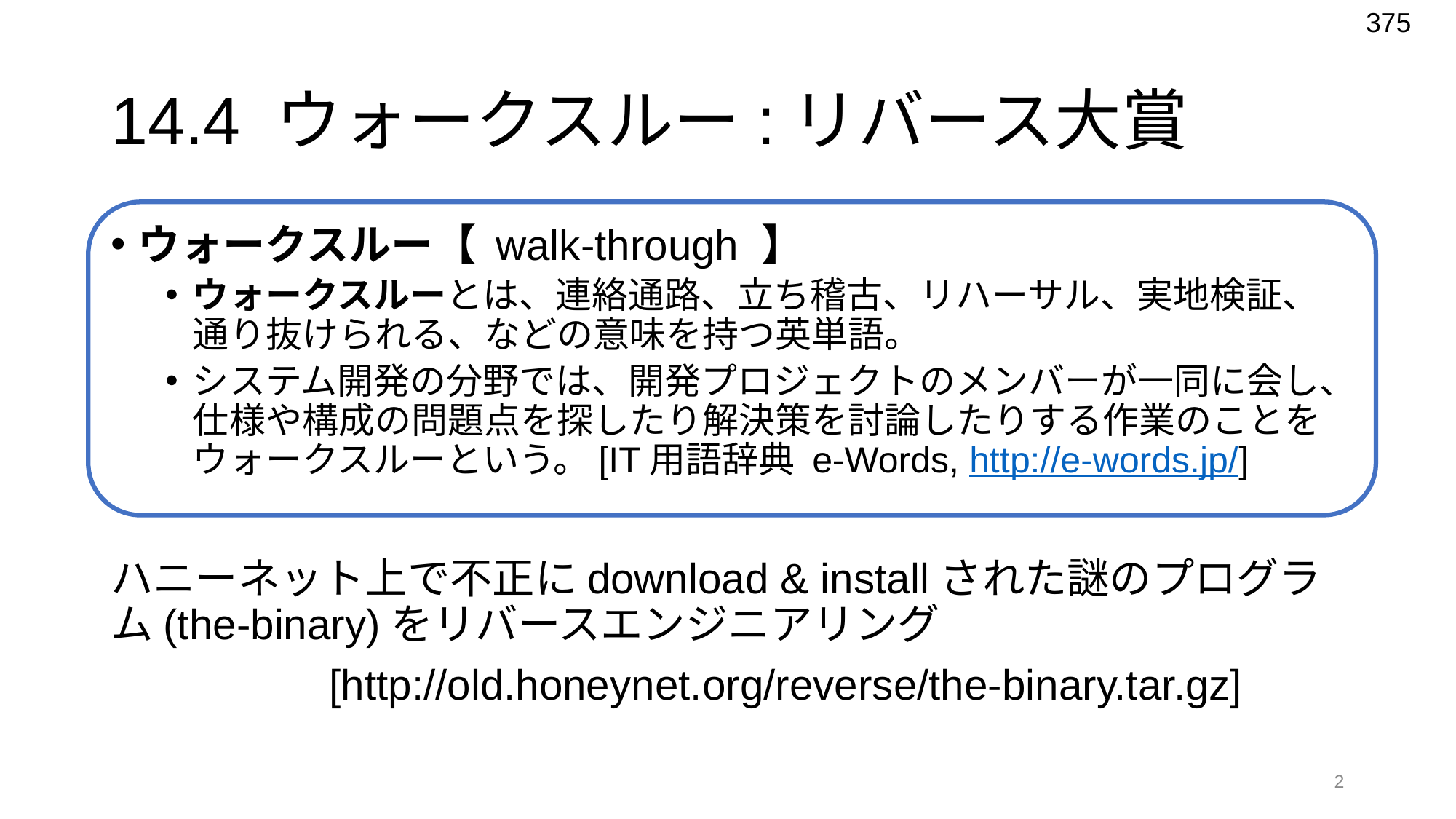

375
# 14.4 ウォークスルー:リバース大賞

ウォークスルー【 walk-through 】
ウォークスルーとは、連絡通路、立ち稽古、リハーサル、実地検証、通り抜けられる、などの意味を持つ英単語。
システム開発の分野では、開発プロジェクトのメンバーが一同に会し、仕様や構成の問題点を探したり解決策を討論したりする作業のことをウォークスルーという。[IT用語辞典 e-Words, http://e-words.jp/]

ハニーネット上で不正にdownload & installされた謎のプログラム(the-binary)をリバースエンジニアリング
		[http://old.honeynet.org/reverse/the-binary.tar.gz]

2